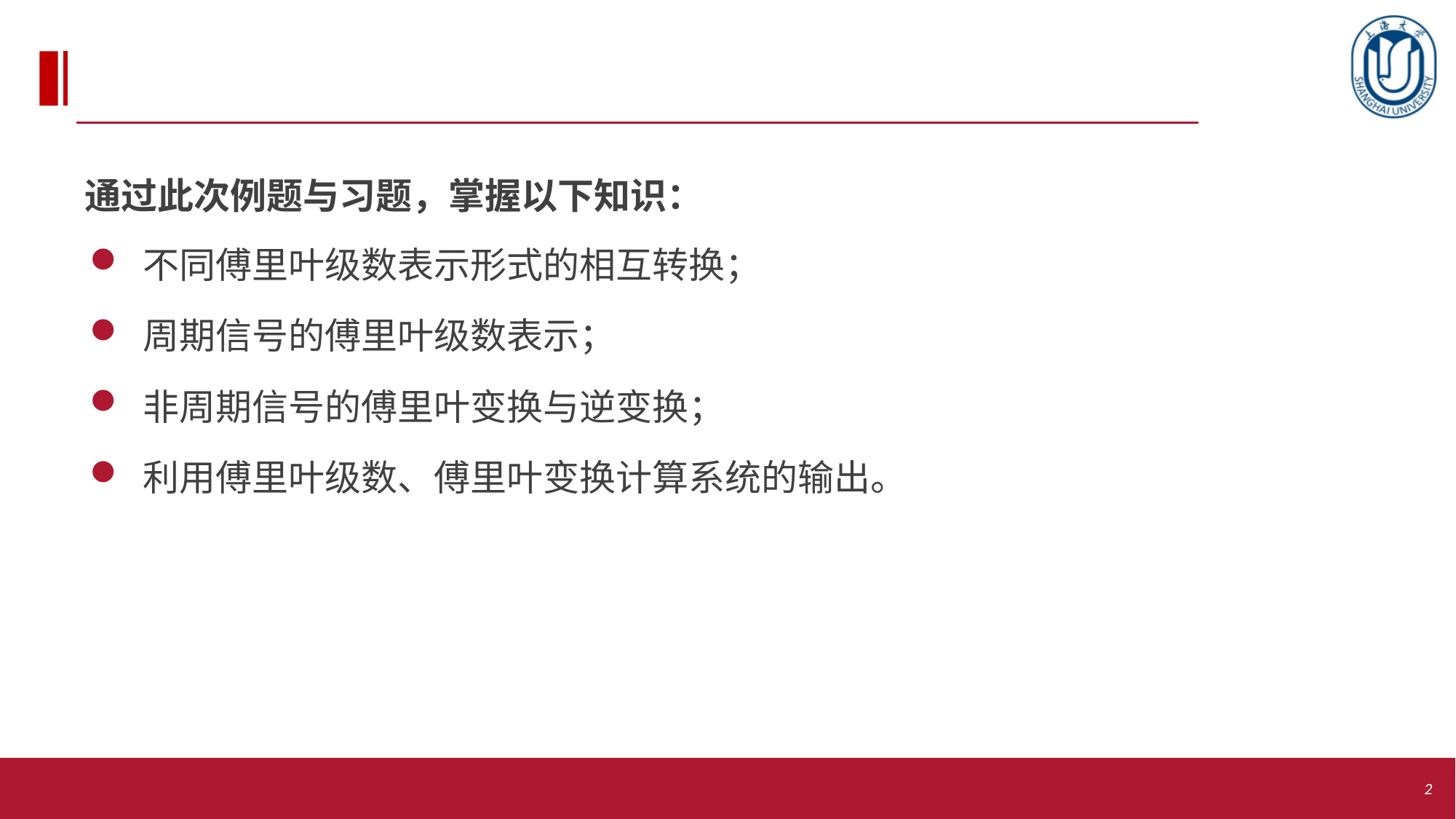

通过此次例题与习题，掌握以下知识：
 不同傅里叶级数表示形式的相互转换；
 周期信号的傅里叶级数表示；
 非周期信号的傅里叶变换与逆变换；
 利用傅里叶级数、傅里叶变换计算系统的输出。
2